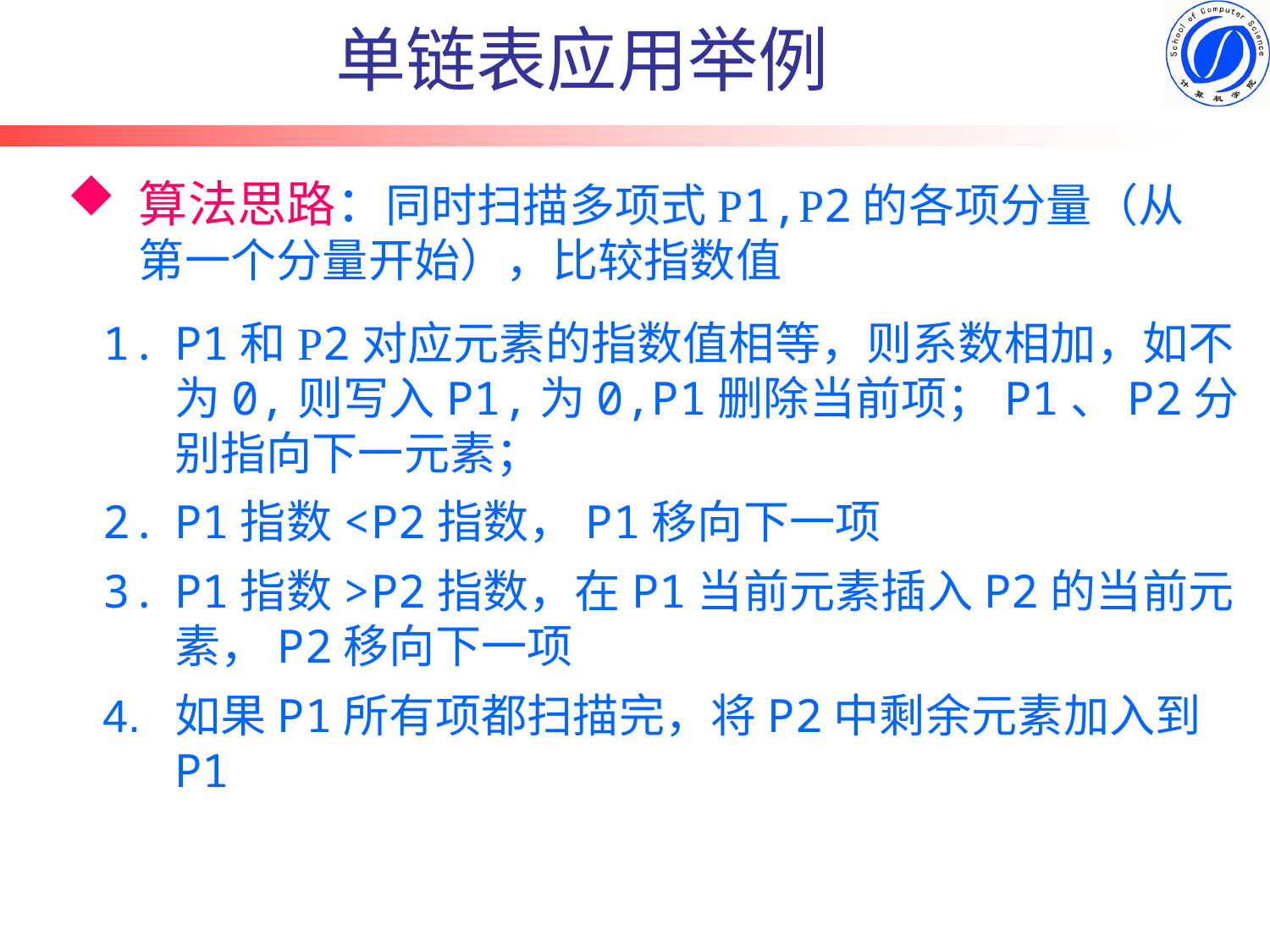

单链表应用举例
算法思路：同时扫描多项式P1,P2的各项分量（从第一个分量开始），比较指数值
P1和P2对应元素的指数值相等，则系数相加，如不为0,则写入P1,为0,P1删除当前项；P1、P2分别指向下一元素；
P1指数<P2指数，P1移向下一项
P1指数>P2指数，在P1当前元素插入P2的当前元素，P2移向下一项
如果P1所有项都扫描完，将P2中剩余元素加入到P1